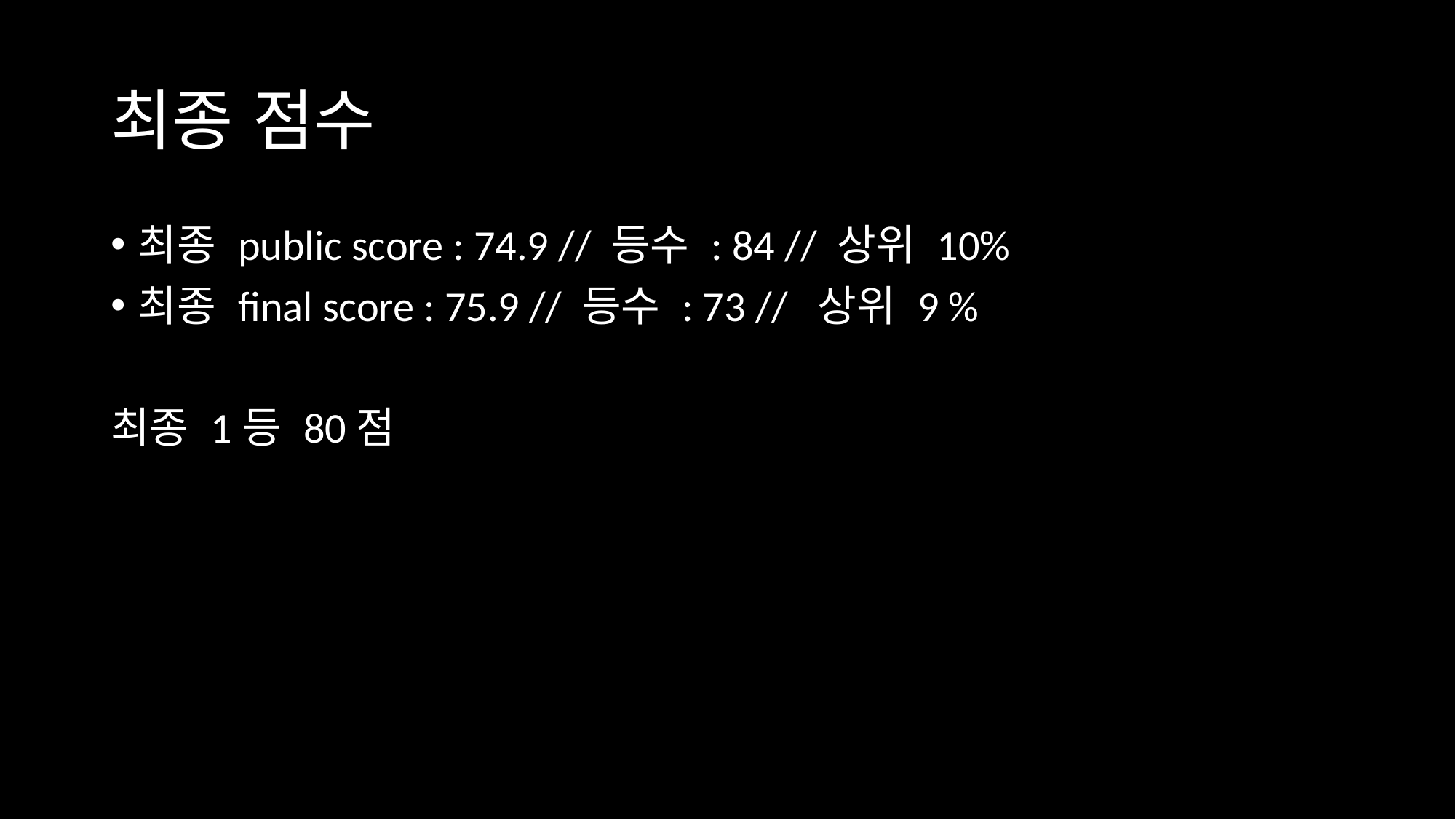

# 최종 점수
최종 public score : 74.9 // 등수 : 84 // 상위 10%
최종 final score : 75.9 // 등수 : 73 //  상위 9 %

최종 1등 80점